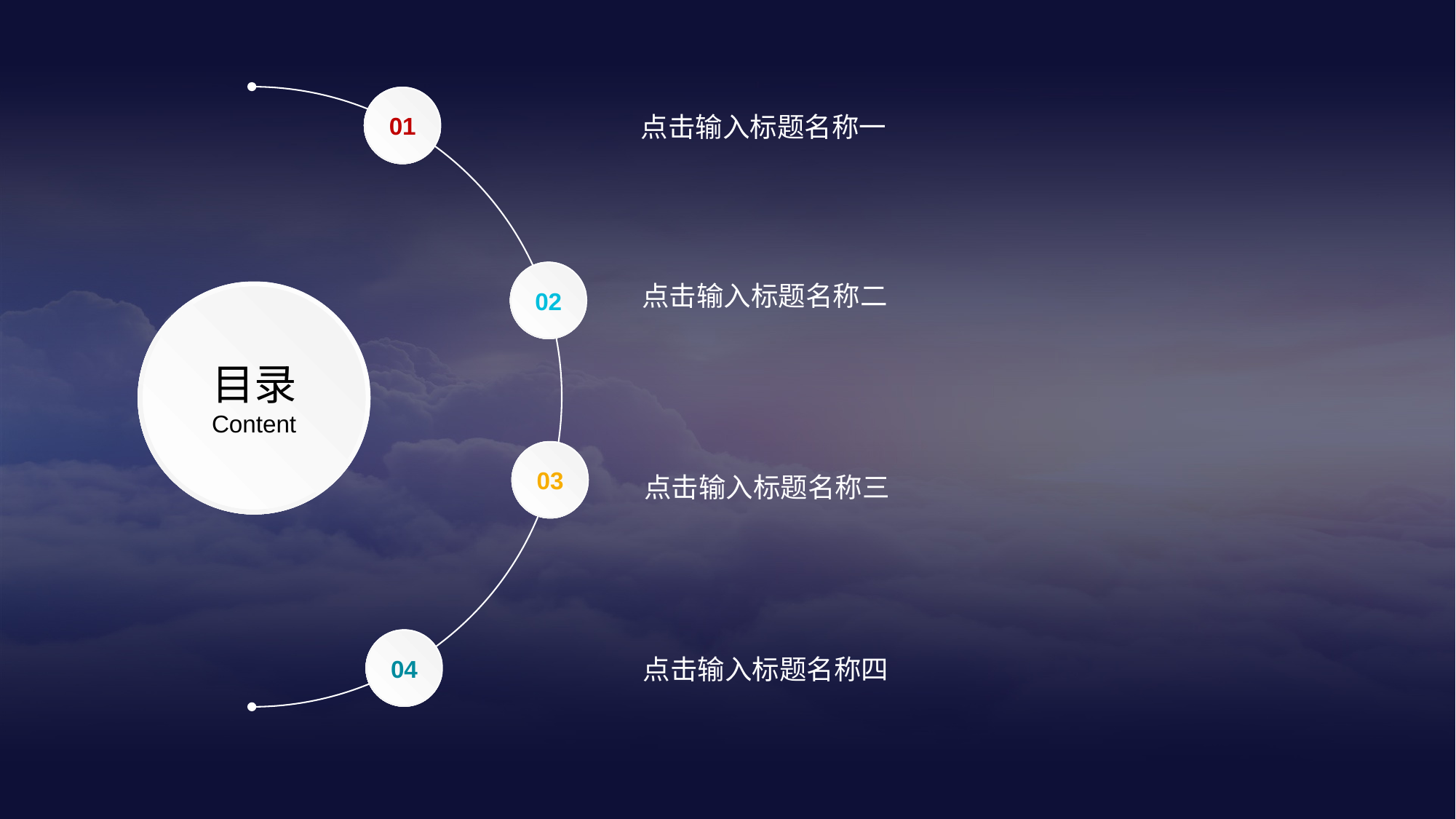

01
点击输入标题名称一

02
点击输入标题名称二

目录
Content

03
点击输入标题名称三

04
点击输入标题名称四